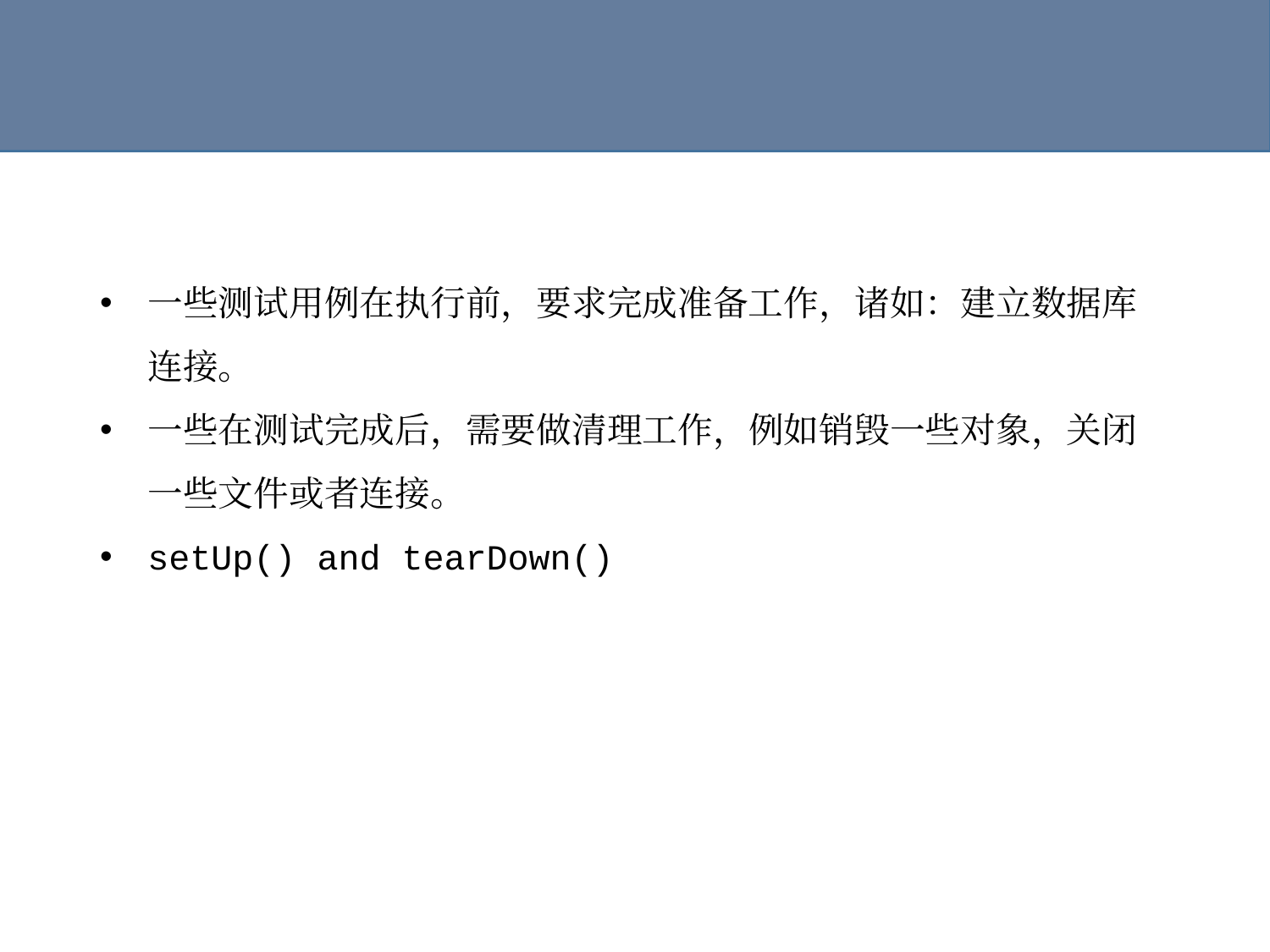

#
一些测试用例在执行前，要求完成准备工作，诸如：建立数据库连接。
一些在测试完成后，需要做清理工作，例如销毁一些对象，关闭一些文件或者连接。
setUp() and tearDown()